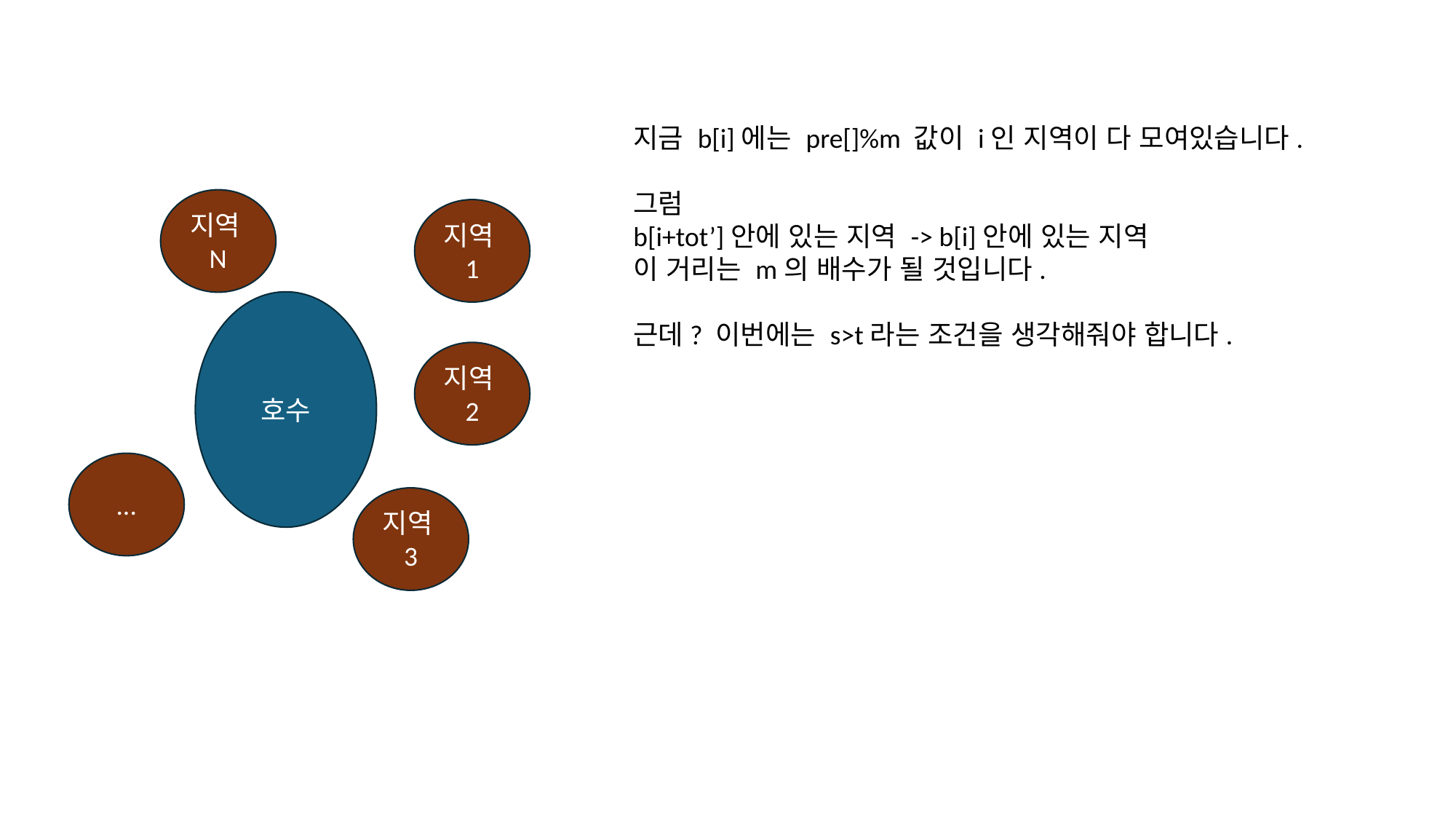

지금 b[i]에는 pre[]%m 값이 i인 지역이 다 모여있습니다.

그럼
b[i+tot’]안에 있는 지역 -> b[i]안에 있는 지역
이 거리는 m의 배수가 될 것입니다.

근데? 이번에는 s>t라는 조건을 생각해줘야 합니다.
지역N
지역1
호수
지역2
...
지역3